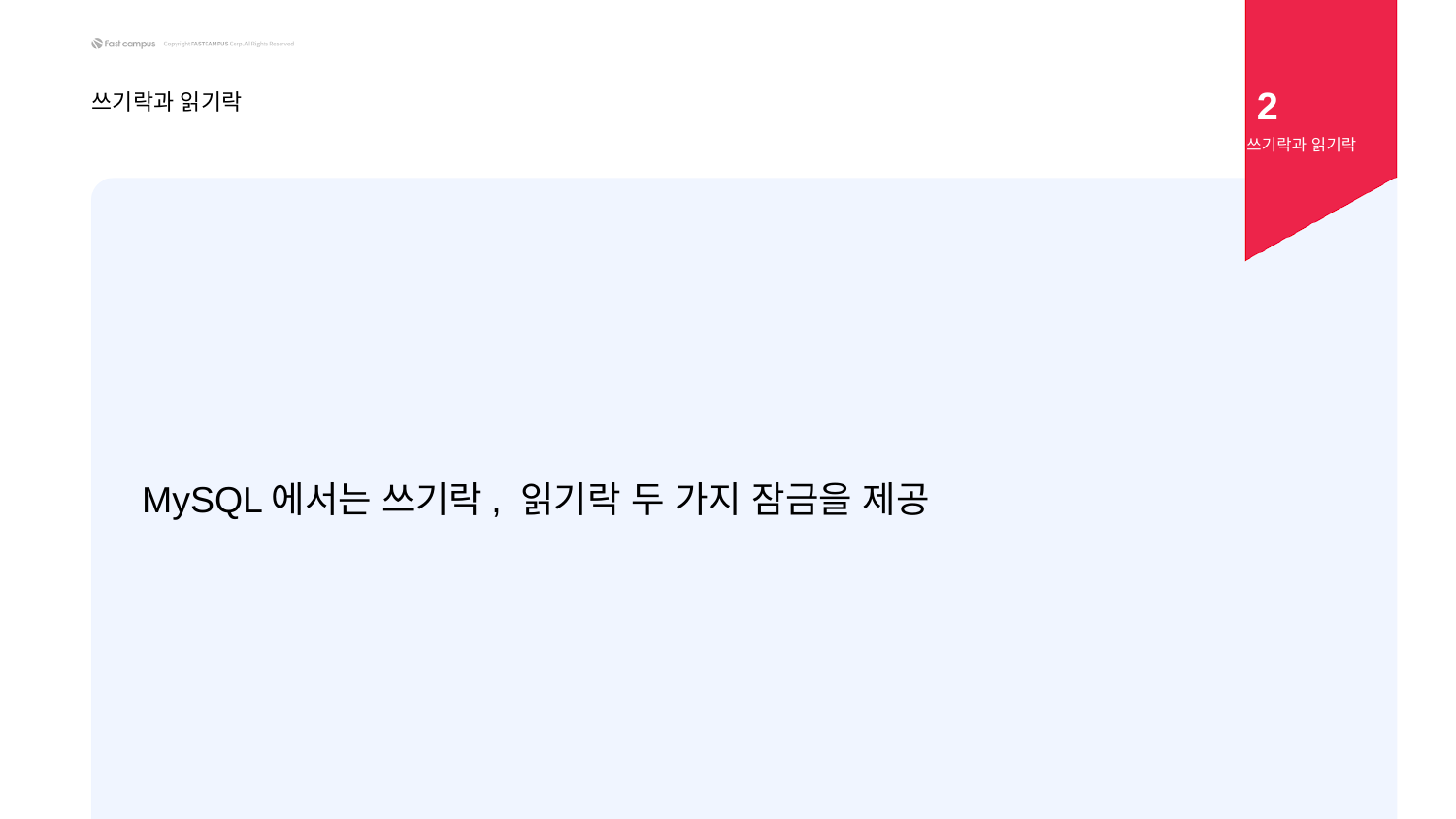

2
쓰기락과 읽기락

쓰기락과 읽기락
MySQL에서는 쓰기락, 읽기락 두 가지 잠금을 제공